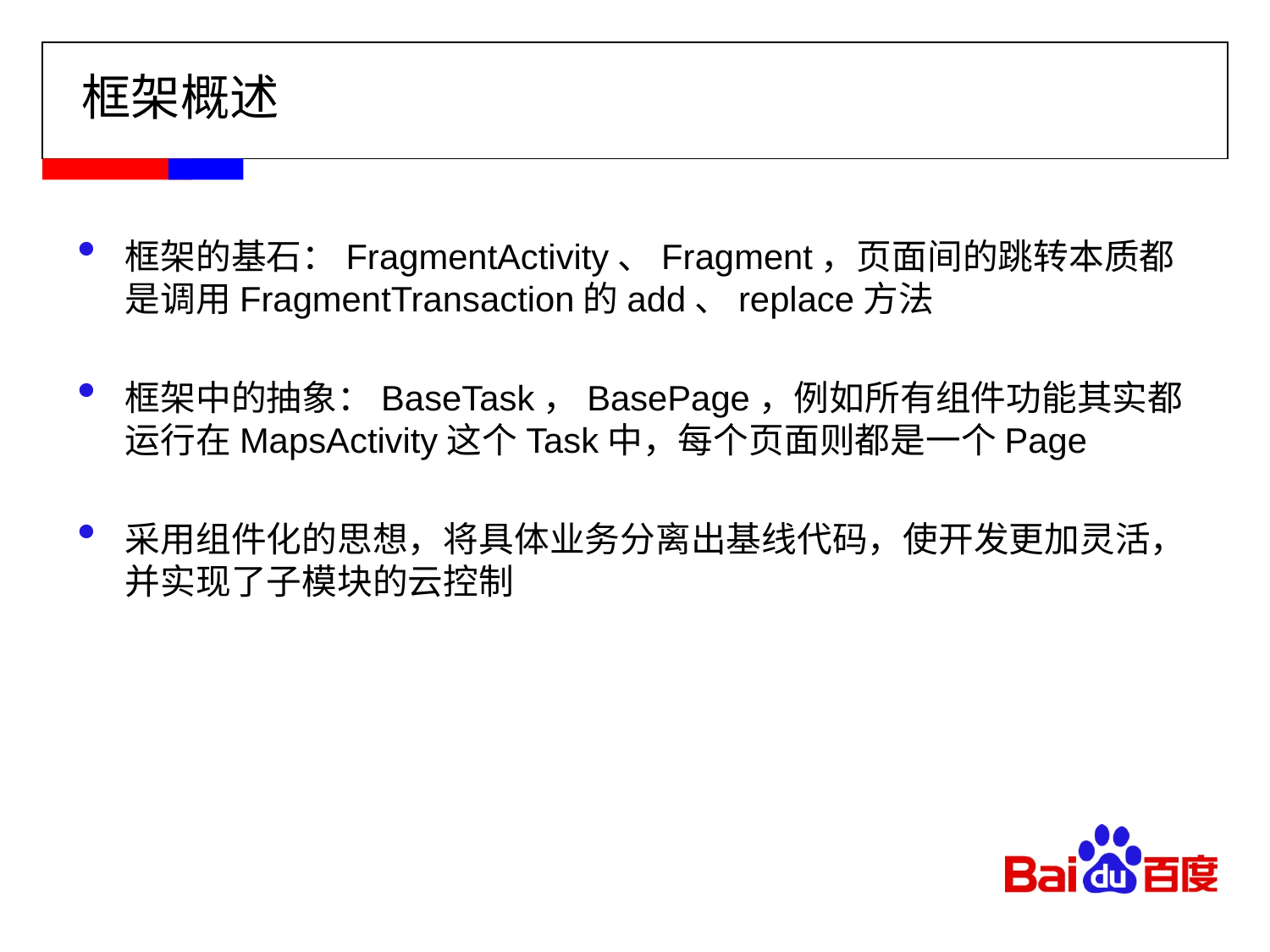

# 框架概述
框架的基石：FragmentActivity、Fragment，页面间的跳转本质都是调用FragmentTransaction的add、replace方法

框架中的抽象：BaseTask，BasePage，例如所有组件功能其实都运行在MapsActivity这个Task中，每个页面则都是一个Page

采用组件化的思想，将具体业务分离出基线代码，使开发更加灵活，并实现了子模块的云控制